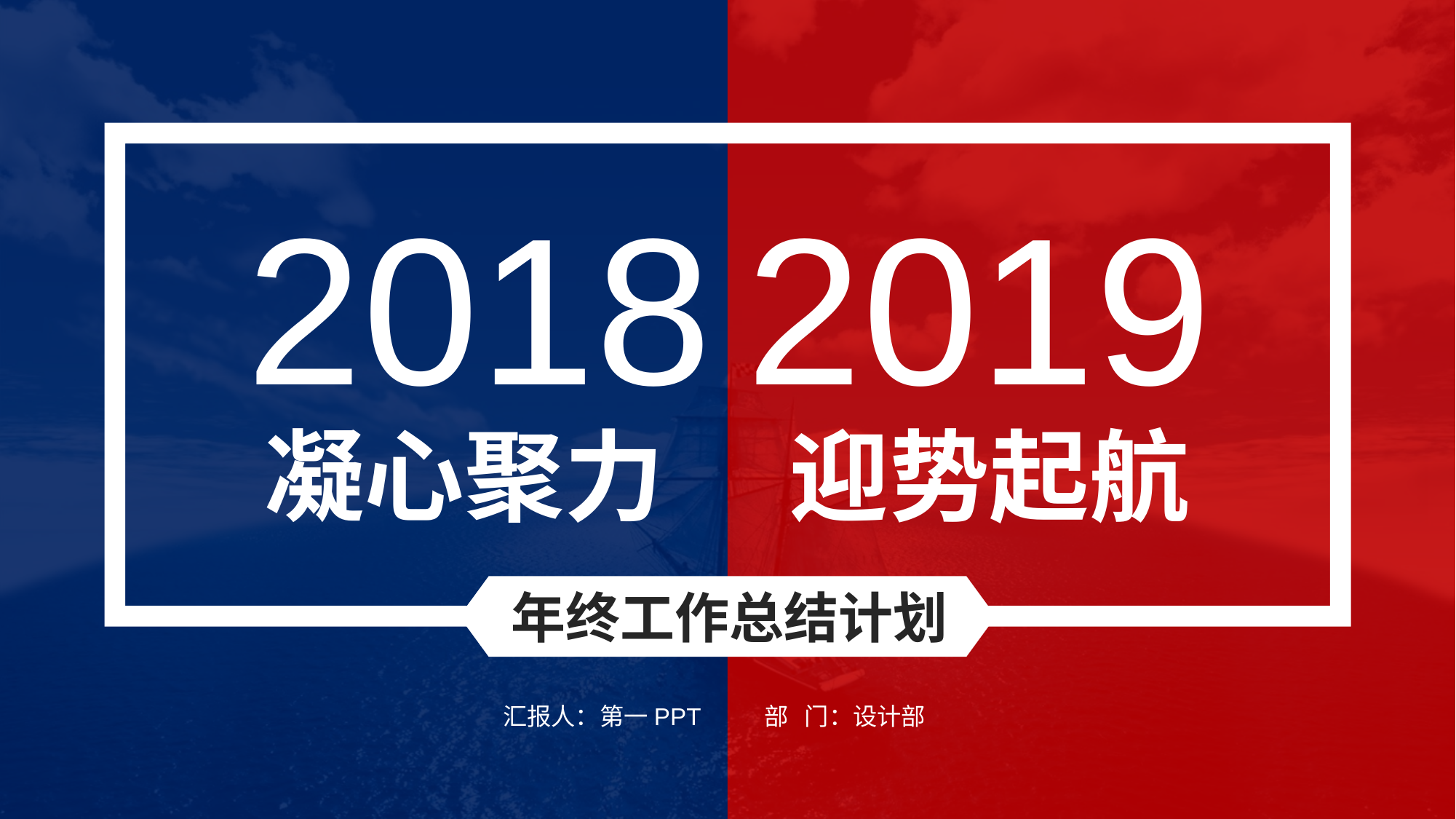

2018
2019
凝心聚力
迎势起航

年终工作总结计划
汇报人：第一PPT
部   门：设计部